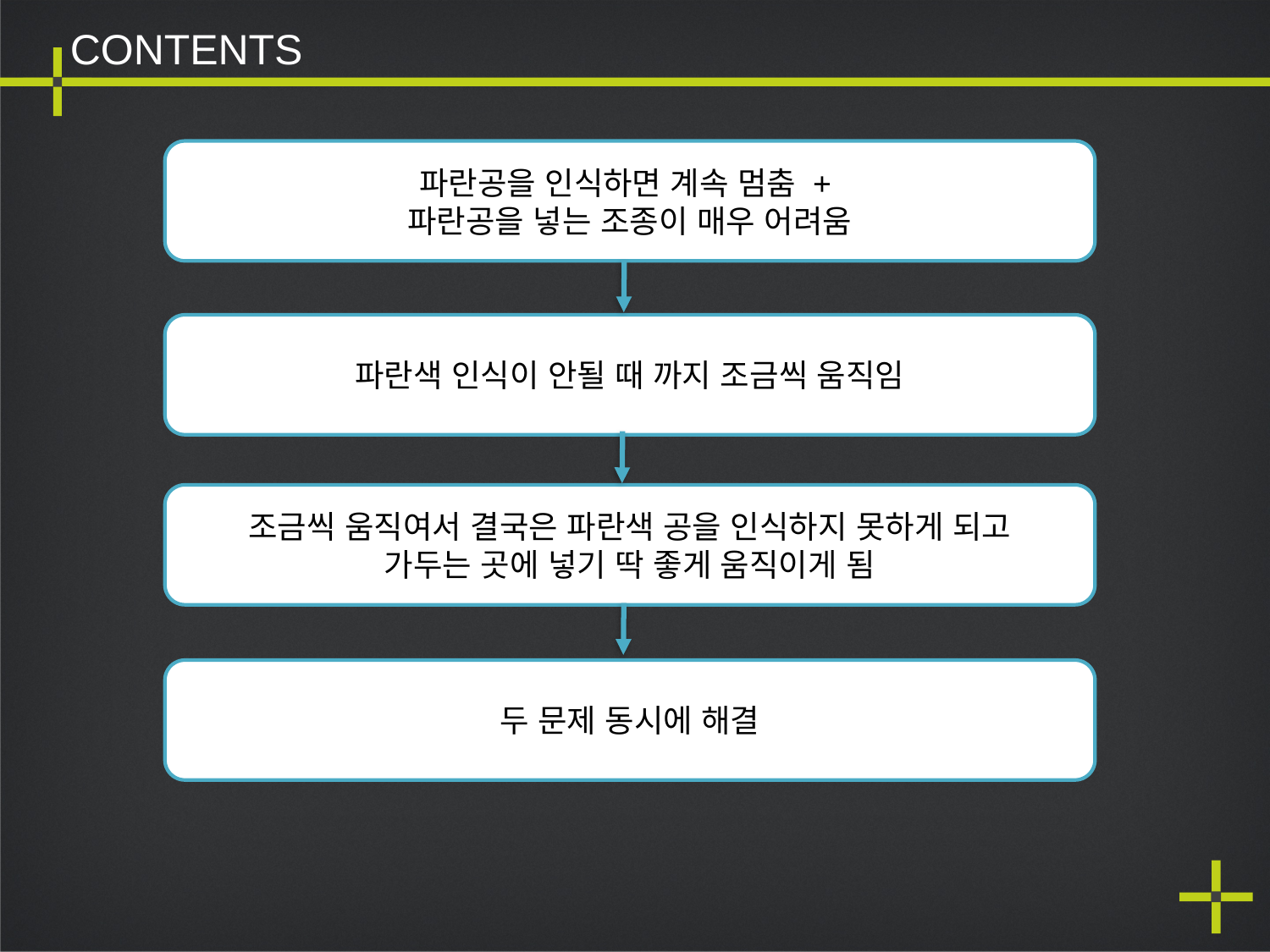

CONTENTS
파란공을 인식하면 계속 멈춤 +
파란공을 넣는 조종이 매우 어려움
파란색 인식이 안될 때 까지 조금씩 움직임
조금씩 움직여서 결국은 파란색 공을 인식하지 못하게 되고
가두는 곳에 넣기 딱 좋게 움직이게 됨
두 문제 동시에 해결